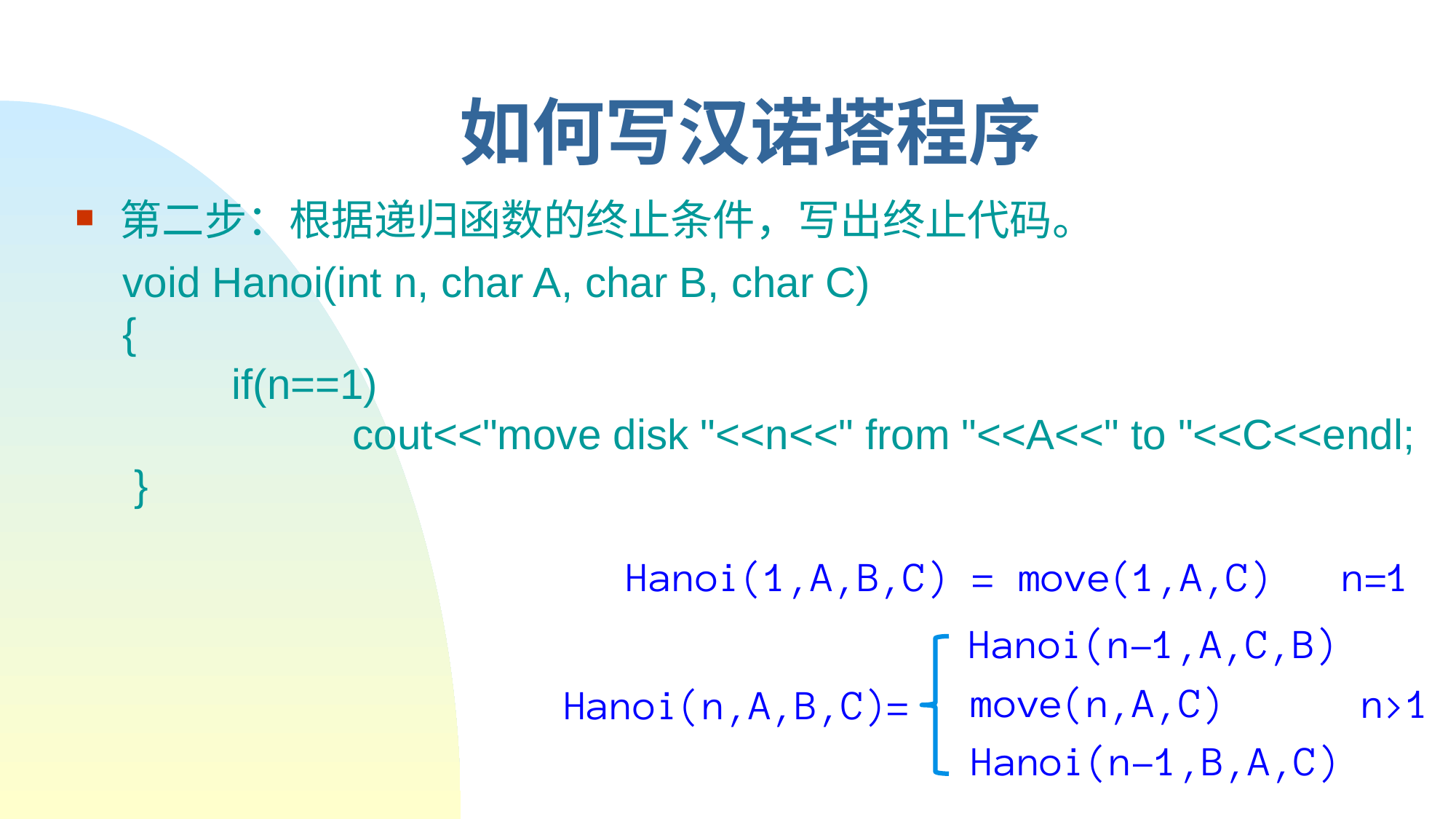

# 如何写汉诺塔程序
第二步：根据递归函数的终止条件，写出终止代码。
void Hanoi(int n, char A, char B, char C)
{
	if(n==1)
		 cout<<"move disk "<<n<<" from "<<A<<" to "<<C<<endl;
 }
Hanoi(1,A,B,C) = move(1,A,C)   n=1
Hanoi(n-1,A,C,B)

move(n,A,C)
n>1
Hanoi(n,A,B,C)=
Hanoi(n-1,B,A,C)